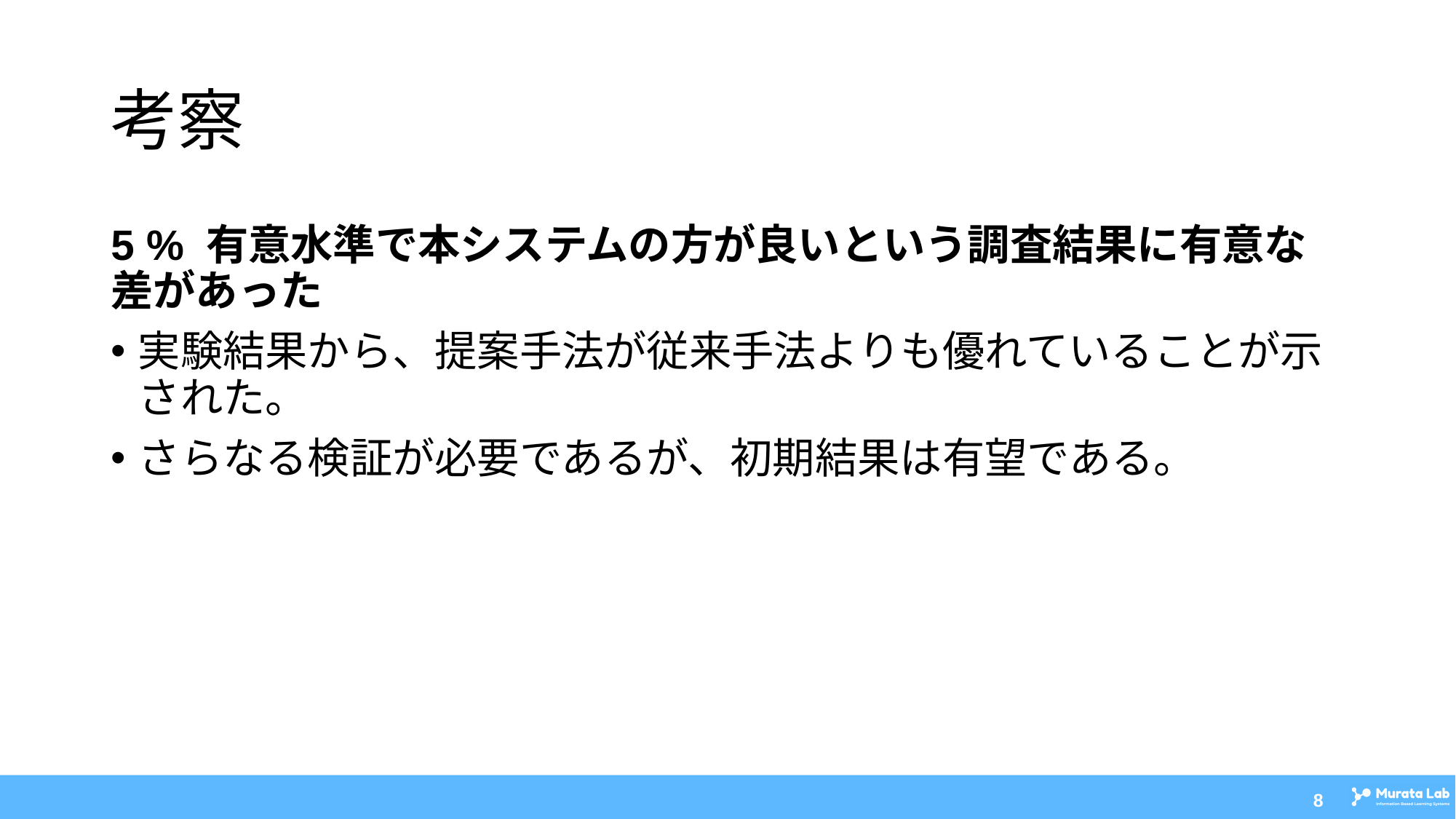

# 考察
5 % 有意水準で本システムの方が良いという調査結果に有意な差があった
実験結果から、提案手法が従来手法よりも優れていることが示された。
さらなる検証が必要であるが、初期結果は有望である。
8